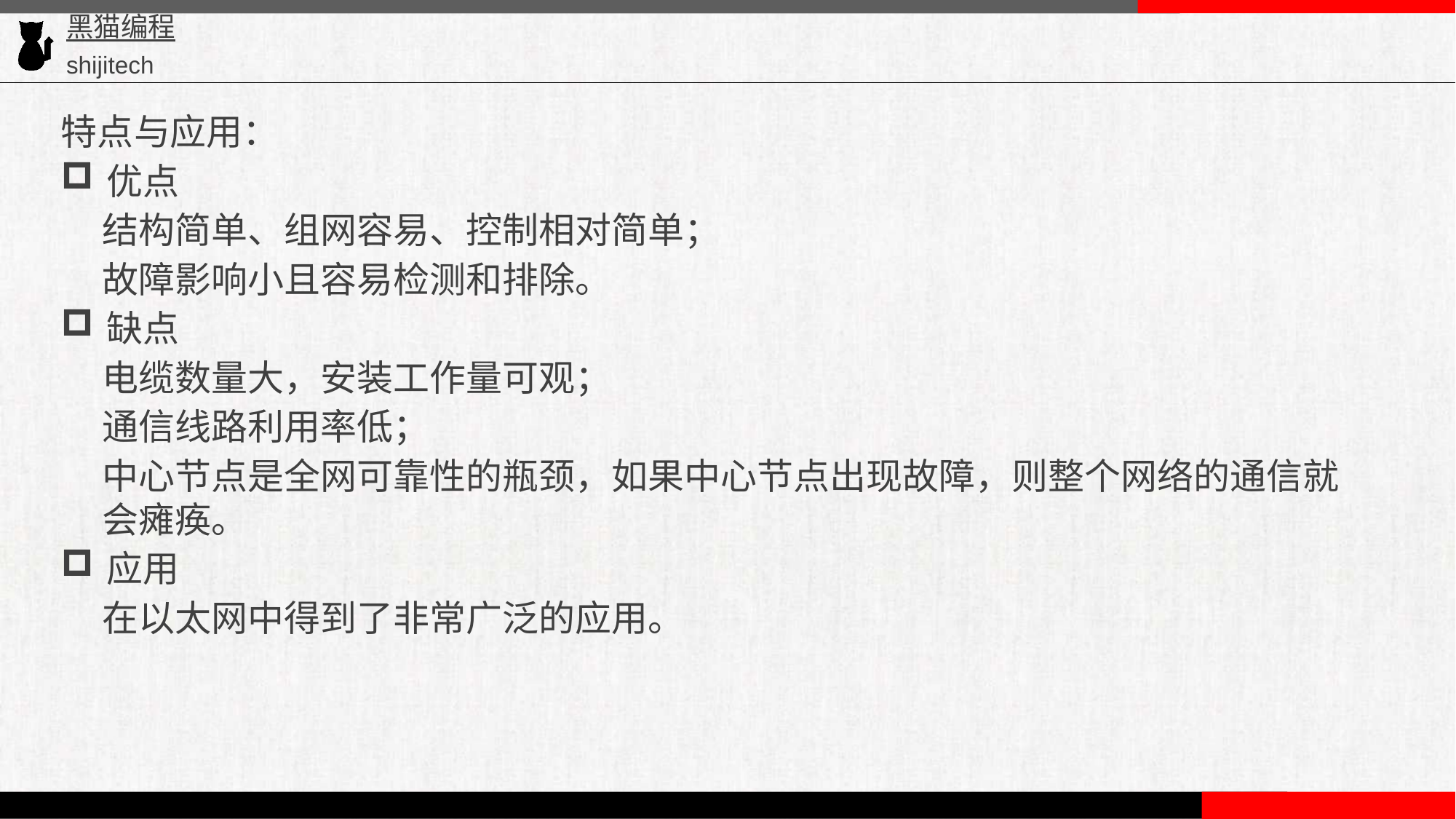

特点与应用：
优点
结构简单、组网容易、控制相对简单；
故障影响小且容易检测和排除。
缺点
电缆数量大，安装工作量可观；
通信线路利用率低；
中心节点是全网可靠性的瓶颈，如果中心节点出现故障，则整个网络的通信就会瘫痪。
应用
在以太网中得到了非常广泛的应用。